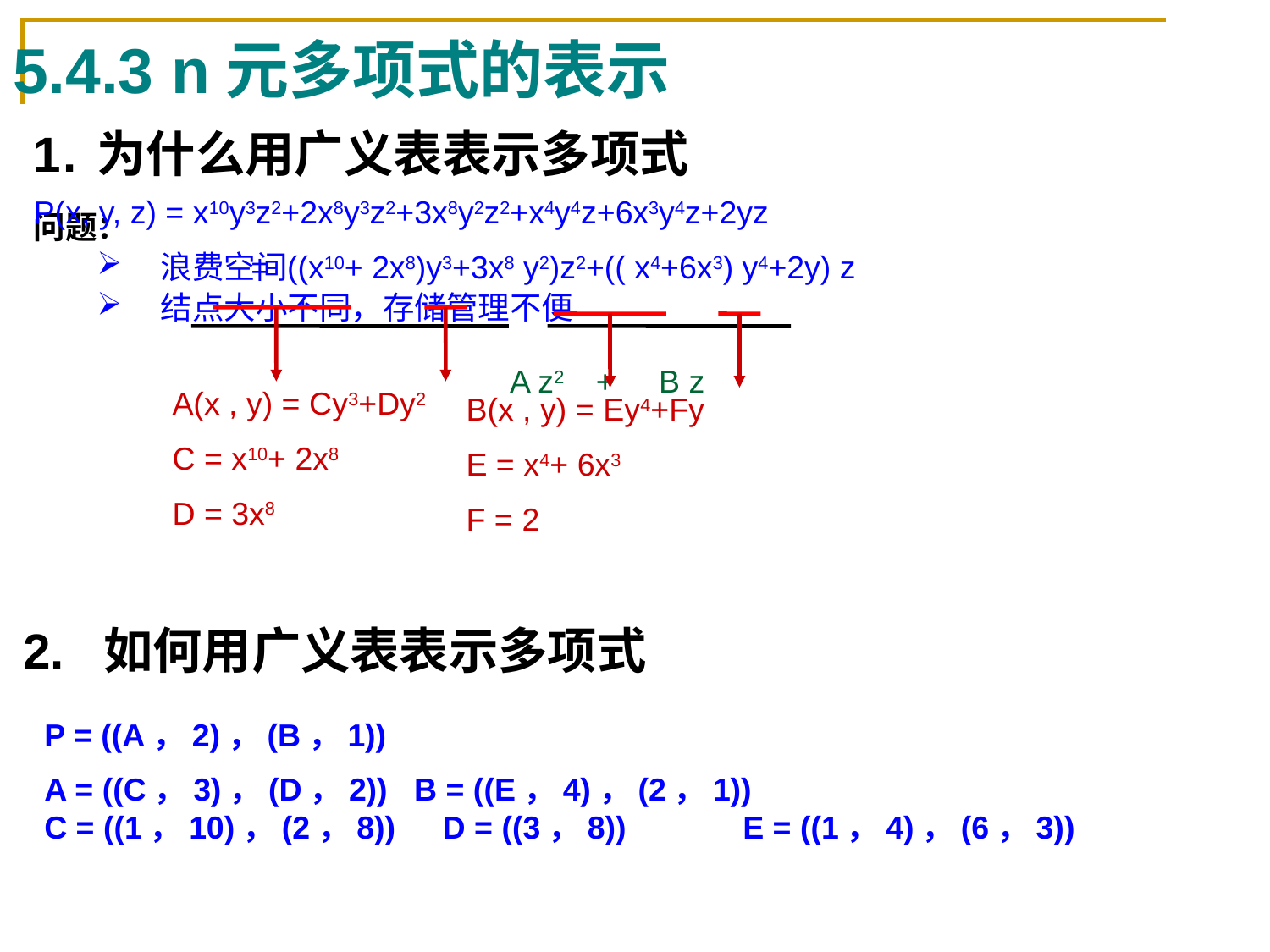

# 5.4.3 n元多项式的表示
为什么用广义表表示多项式
P(x, y, z) = x10y3z2+2x8y3z2+3x8y2z2+x4y4z+6x3y4z+2yz
		   =  ((x10+ 2x8)y3+3x8 y2)z2+(( x4+6x3) y4+2y) z

A z2    +     B z
问题：
浪费空间
结点大小不同，存储管理不便

A(x , y) = Cy3+Dy2
C = x10+ 2x8
D = 3x8

B(x , y) = Ey4+Fy
E = x4+ 6x3
F = 2
2.  如何用广义表表示多项式
P = ((A，2)，(B，1))
A = ((C，3)，(D，2))   B = ((E，4)，(2，1))
C = ((1，10)，(2，8))　D = ((3，8)) 	E = ((1，4)，(6，3))